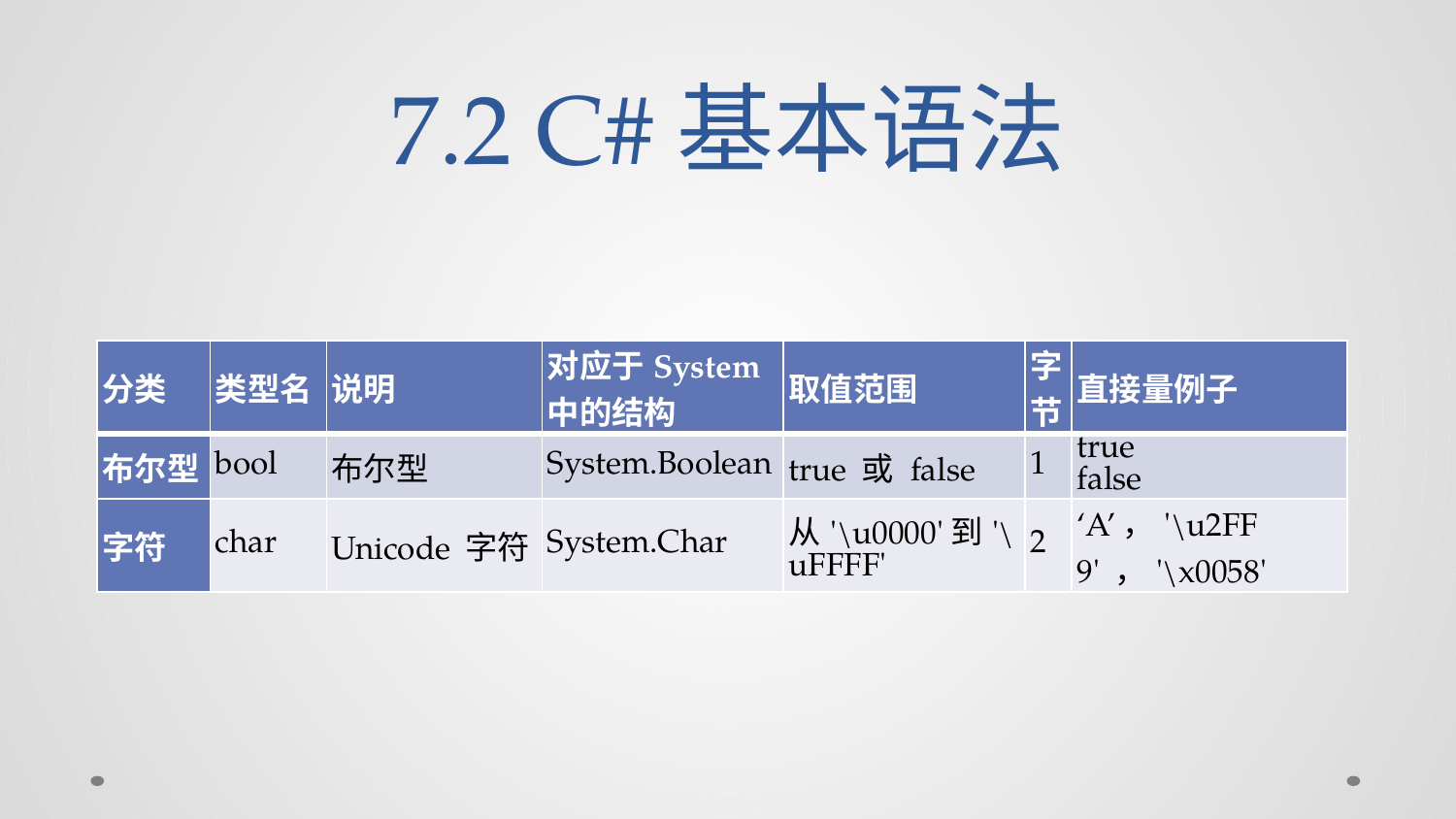

# 7.2 C#基本语法
| 分类 | 类型名 | 说明 | 对应于System中的结构 | 取值范围 | 字节 | 直接量例子 |
| --- | --- | --- | --- | --- | --- | --- |
| 布尔型 | bool | 布尔型 | System.Boolean | true 或 false | 1 | true false |
| 字符 | char | Unicode 字符 | System.Char | 从'\u0000'到'\uFFFF' | 2 | ‘A’，'\u2FF9' ，'\x0058' |